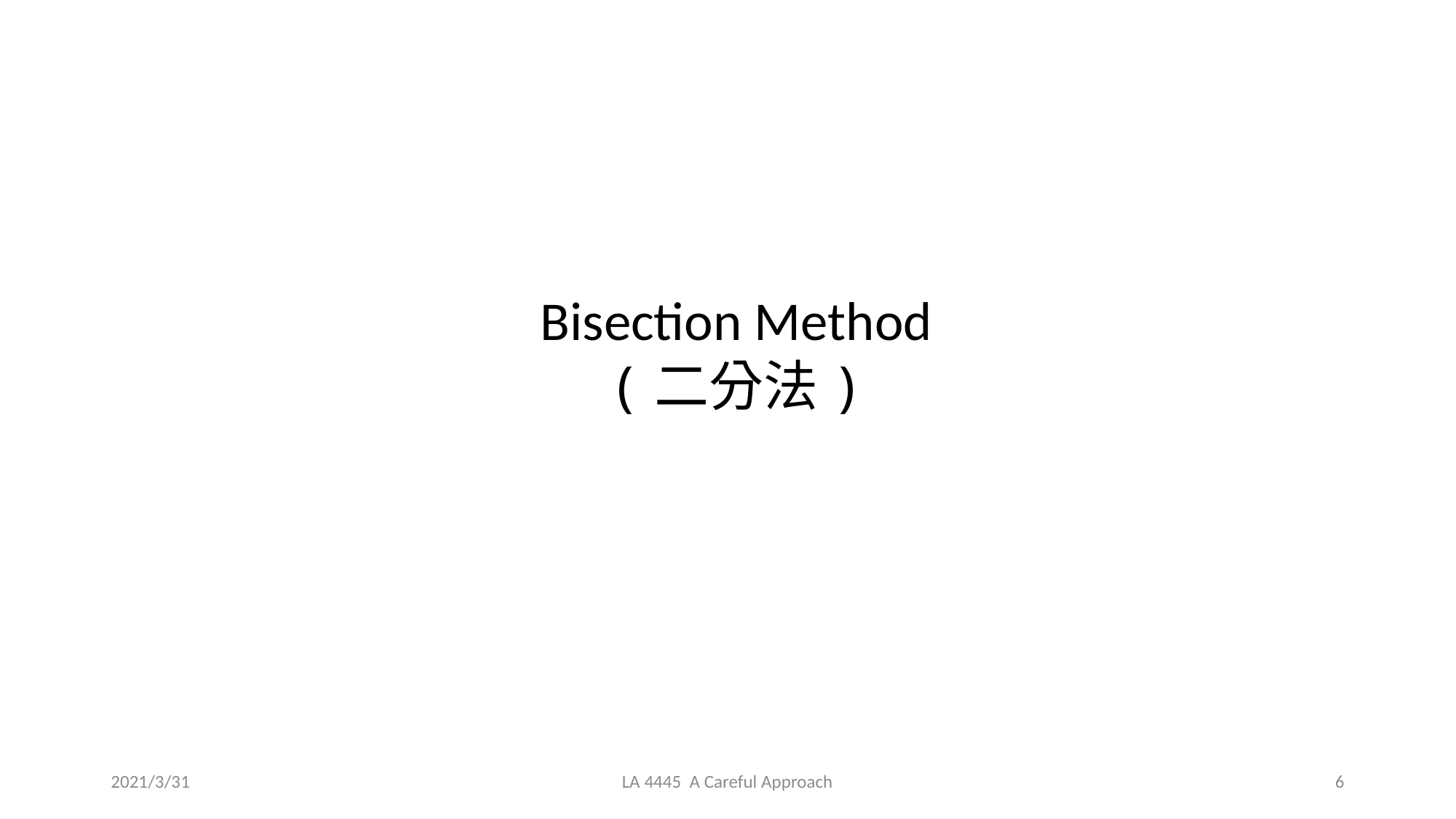

Bisection Method (二分法)
2021/3/31
LA 4445  A Careful Approach
6